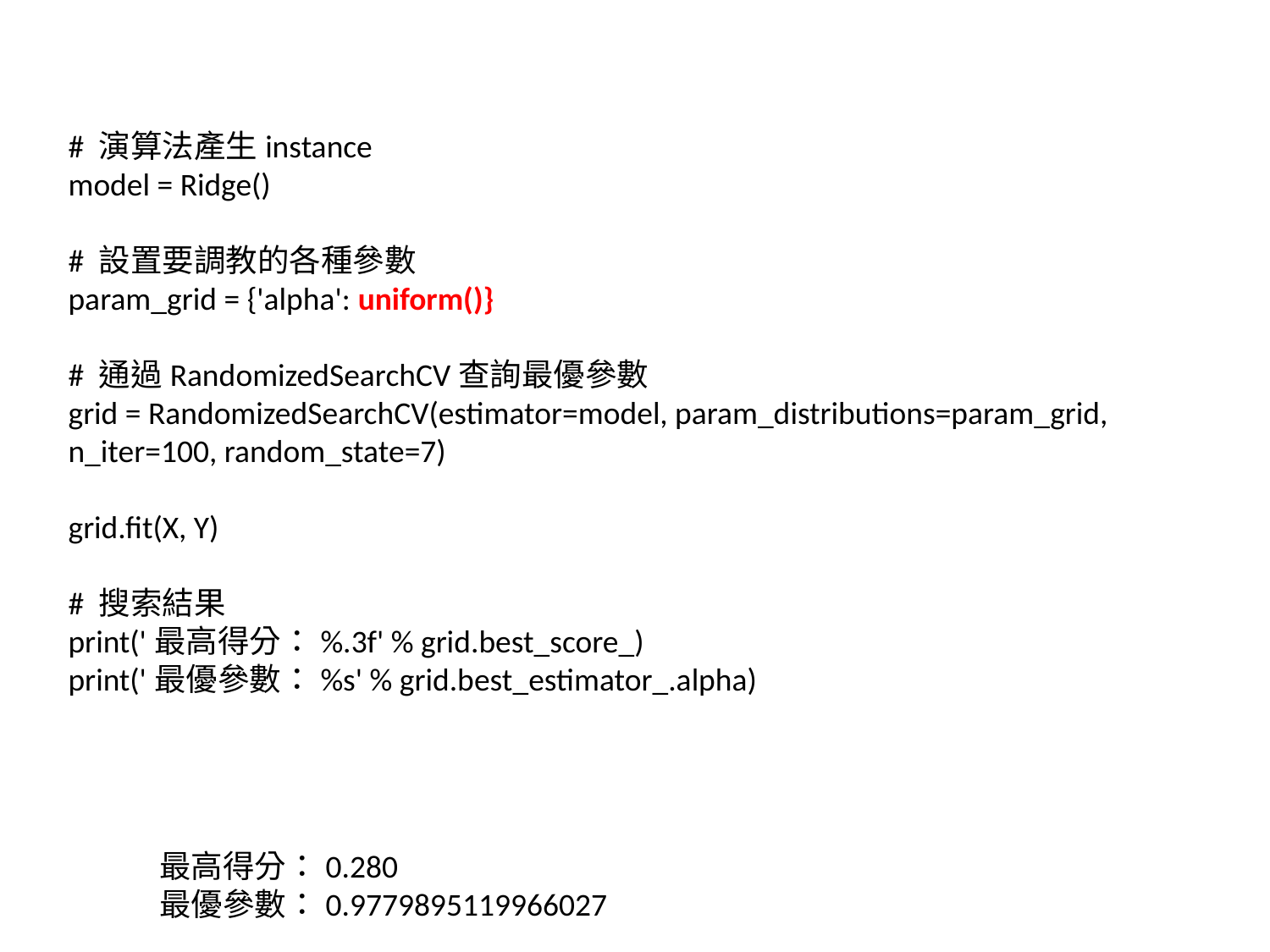

# 演算法產生instance
model = Ridge()

# 設置要調教的各種參數
param_grid = {'alpha': uniform()}

# 通過RandomizedSearchCV查詢最優參數
grid = RandomizedSearchCV(estimator=model, param_distributions=param_grid, n_iter=100, random_state=7)

grid.fit(X, Y)

# 搜索結果
print('最高得分：%.3f' % grid.best_score_)
print('最優參數：%s' % grid.best_estimator_.alpha)
最高得分：0.280
最優參數：0.9779895119966027